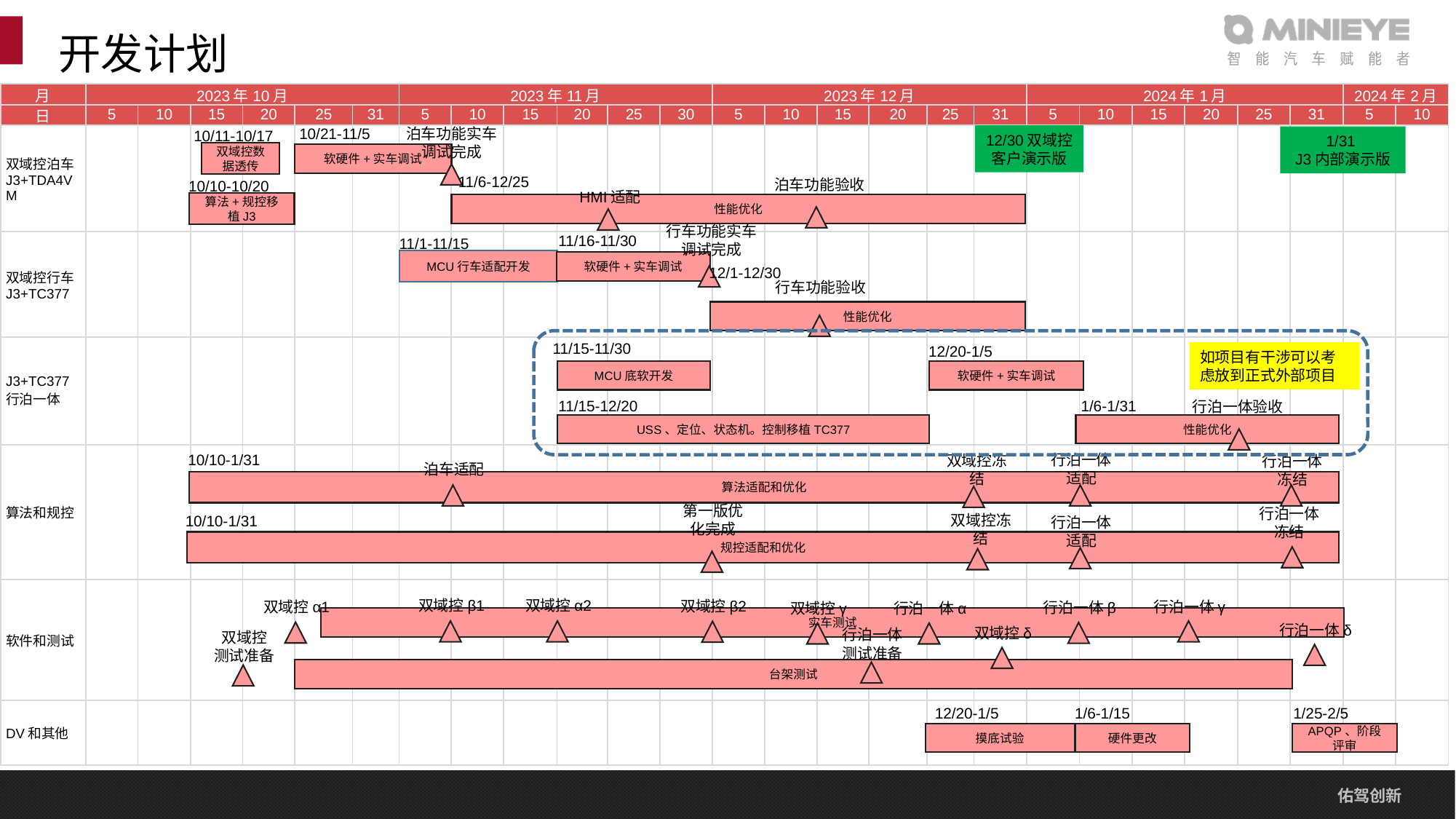

开发计划

| 月 | 2023年10月 |  |  |  |  |  | 2023年11月 |  |  |  |  |  | 2023年12月 |  |  |  |  |  | 2024年1月 |  |  |  |  |  | 2024年2月 |  |
| --- | --- | --- | --- | --- | --- | --- | --- | --- | --- | --- | --- | --- | --- | --- | --- | --- | --- | --- | --- | --- | --- | --- | --- | --- | --- | --- |
| 日 | 5 | 10 | 15 | 20 | 25 | 31 | 5 | 10 | 15 | 20 | 25 | 30 | 5 | 10 | 15 | 20 | 25 | 31 | 5 | 10 | 15 | 20 | 25 | 31 | 5 | 10 |
| 双域控泊车 J3+TDA4VM |  |  |  |  |  |  |  |  |  |  |  |  |  |  |  |  |  |  |  |  |  |  |  |  |  |  |
| 双域控行车 J3+TC377 |  |  |  |  |  |  |  |  |  |  |  |  |  |  |  |  |  |  |  |  |  |  |  |  |  |  |
| J3+TC377行泊一体 |  |  |  |  |  |  |  |  |  |  |  |  |  |  |  |  |  |  |  |  |  |  |  |  |  |  |
| 算法和规控 |  |  |  |  |  |  |  |  |  |  |  |  |  |  |  |  |  |  |  |  |  |  |  |  |  |  |
| 软件和测试 |  |  |  |  |  |  |  |  |  |  |  |  |  |  |  |  |  |  |  |  |  |  |  |  |  |  |
| DV和其他 |  |  |  |  |  |  |  |  |  |  |  |  |  |  |  |  |  |  |  |  |  |  |  |  |  |  |
10/21-11/5
泊车功能实车调试完成

10/11-10/17
双域控数据透传
12/30双域控
客户演示版
1/31
J3内部演示版
软硬件+实车调试
11/6-12/25
泊车功能验收

10/10-10/20
算法+规控移植J3
HMI适配

性能优化
行车功能实车调试完成

11/16-11/30
11/1-11/15
MCU行车适配开发
软硬件+实车调试
12/1-12/30
行车功能验收

性能优化

11/15-11/30
12/20-1/5
如项目有干涉可以考虑放到正式外部项目
MCU底软开发
软硬件+实车调试
11/15-12/20
1/6-1/31
行泊一体验收

USS、定位、状态机。控制移植TC377
性能优化
10/10-1/31
行泊一体
适配

双域控冻结

行泊一体
冻结

泊车适配

算法适配和优化
第一版优化完成
行泊一体冻结

双域控冻结

10/10-1/31
行泊一体
适配

规控适配和优化

双域控β1

双域控α2

双域控β2

行泊一体γ

双域控α1

行泊一体β

双域控γ

行泊一体α

实车测试
行泊一体δ

双域控δ

行泊一体
测试准备

双域控
测试准备

台架测试
12/20-1/5
1/6-1/15
1/25-2/5
摸底试验
硬件更改
APQP、阶段评审